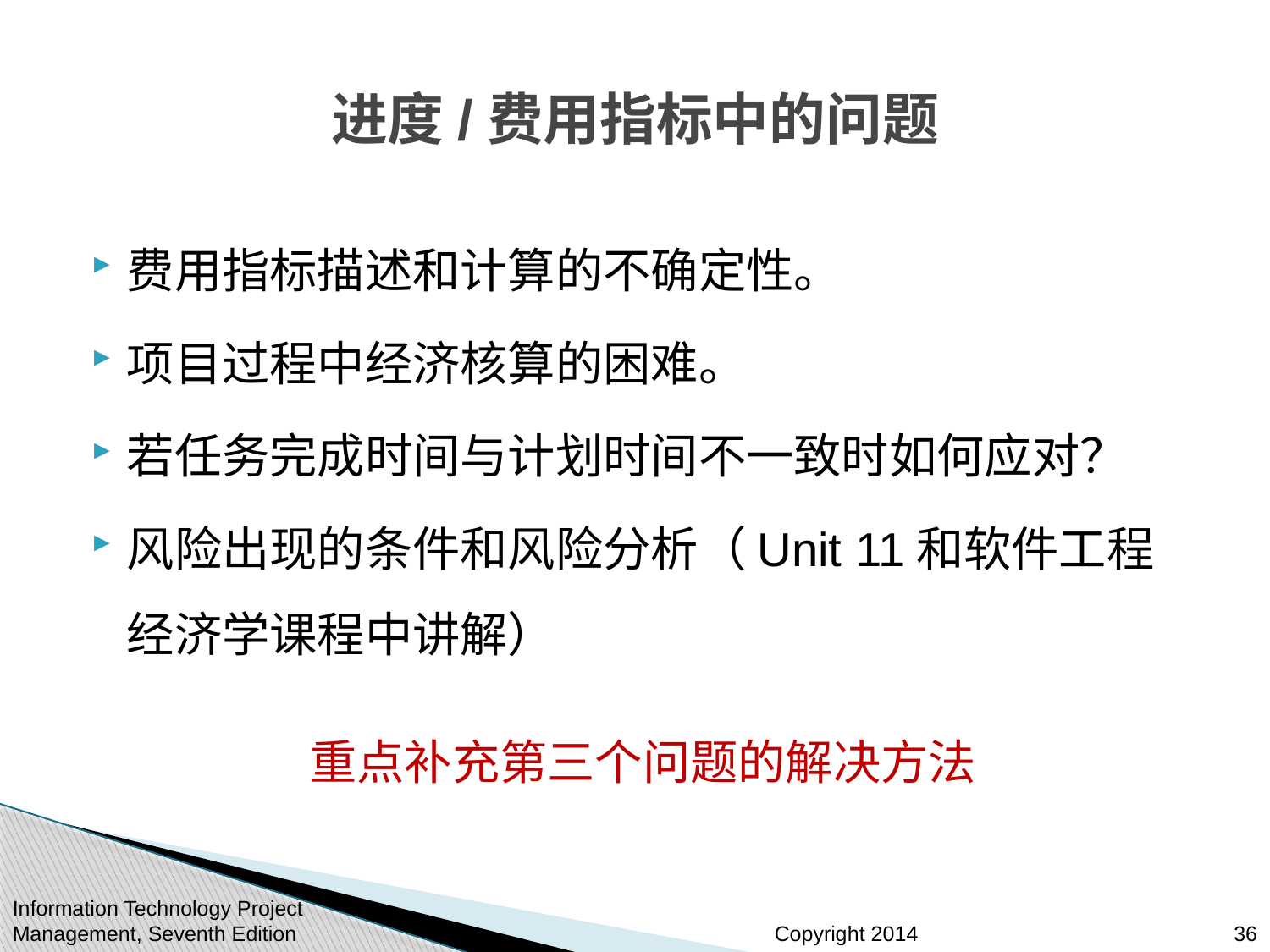

# 进度/费用指标中的问题
费用指标描述和计算的不确定性。
项目过程中经济核算的困难。
若任务完成时间与计划时间不一致时如何应对？
风险出现的条件和风险分析（Unit 11和软件工程经济学课程中讲解）

重点补充第三个问题的解决方法
Information Technology Project Management, Seventh Edition
36